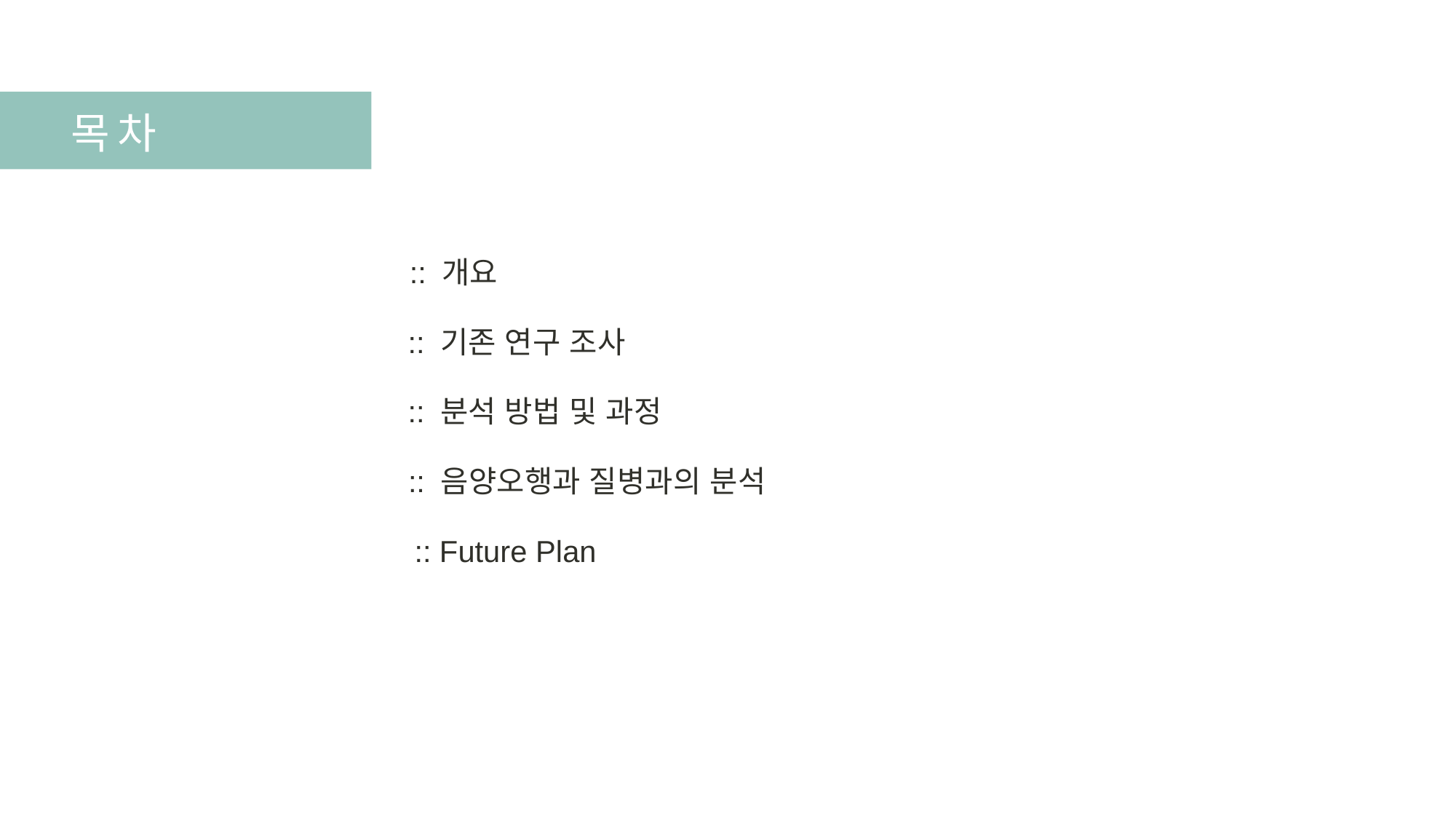

목 차
:: 개요
:: 기존 연구 조사
:: 분석 방법 및 과정
:: 음양오행과 질병과의 분석
:: Future Plan